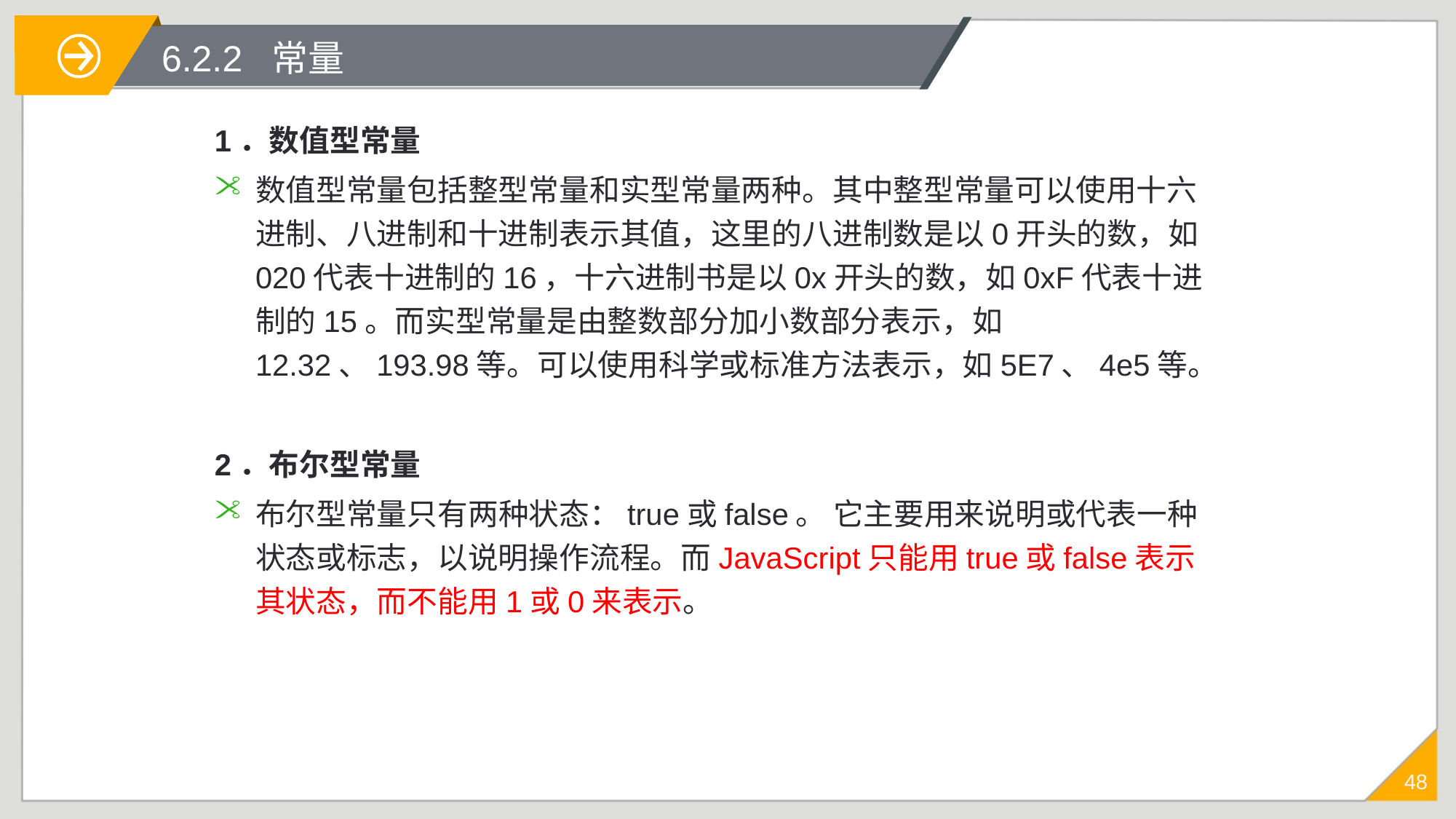

# 6.2.2  常量
1．数值型常量
数值型常量包括整型常量和实型常量两种。其中整型常量可以使用十六进制、八进制和十进制表示其值，这里的八进制数是以0开头的数，如020代表十进制的16，十六进制书是以0x开头的数，如0xF代表十进制的15。而实型常量是由整数部分加小数部分表示，如12.32、193.98等。可以使用科学或标准方法表示，如5E7、4e5等。

2．布尔型常量
布尔型常量只有两种状态：true或false。 它主要用来说明或代表一种状态或标志，以说明操作流程。而JavaScript只能用true或false表示其状态，而不能用1或0来表示。